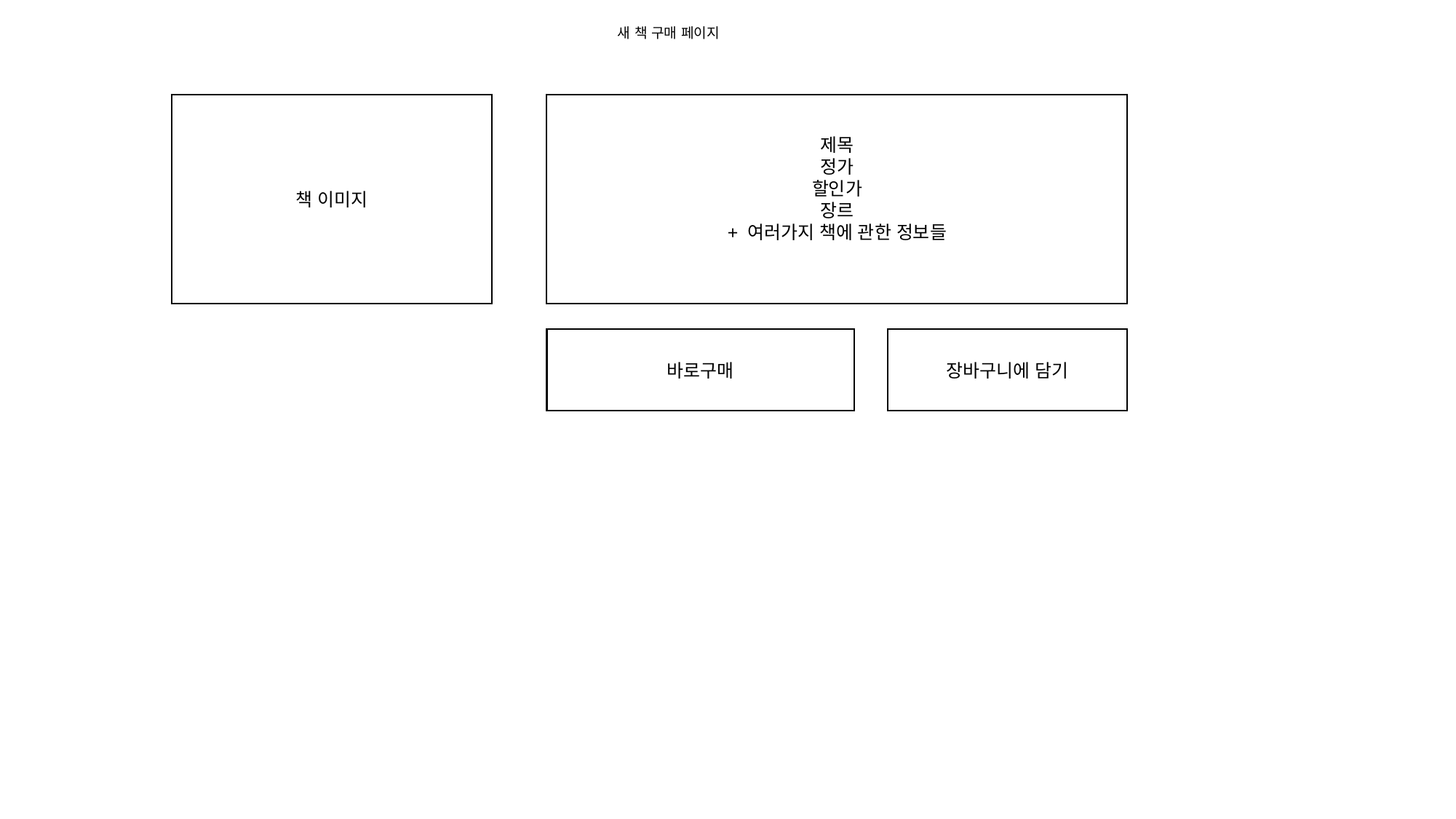

새 책 구매 페이지
책 이미지
제목
정가
할인가
장르
+ 여러가지 책에 관한 정보들

바로구매
장바구니에 담기